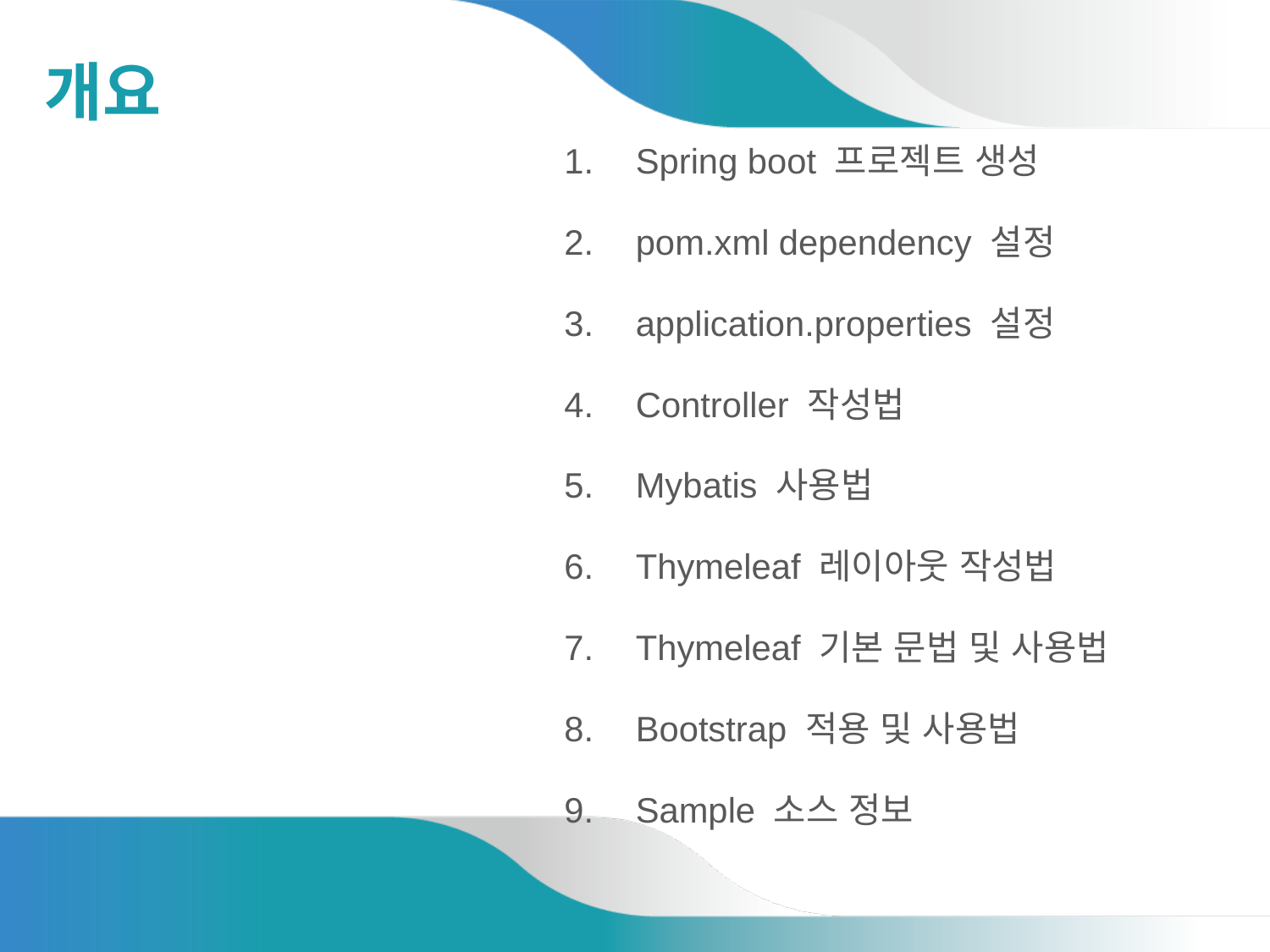

개요

Spring boot 프로젝트 생성
pom.xml dependency 설정
application.properties 설정
Controller 작성법
Mybatis 사용법
Thymeleaf 레이아웃 작성법
Thymeleaf 기본 문법 및 사용법
Bootstrap 적용 및 사용법
Sample 소스 정보